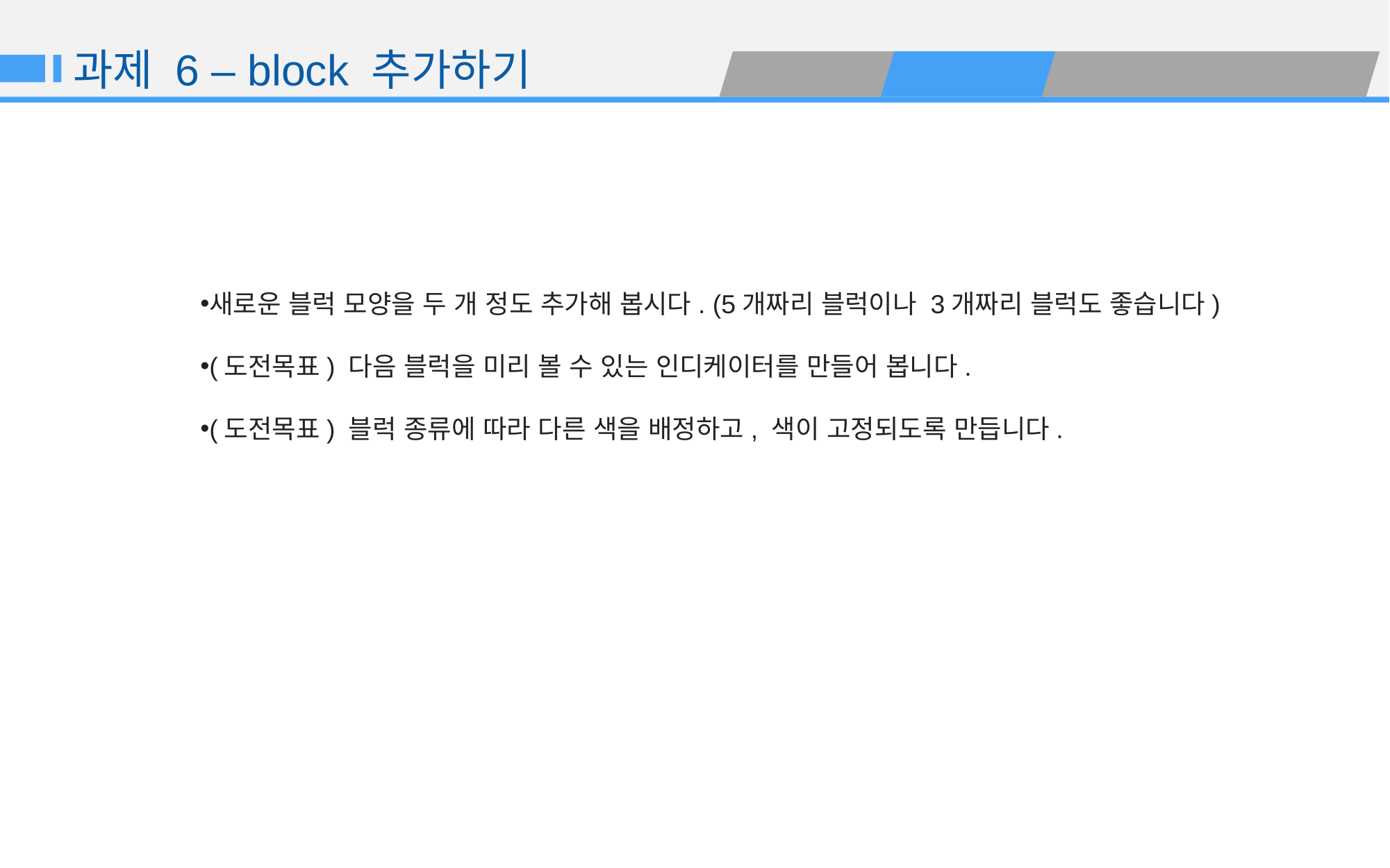

과제 6 – block 추가하기

새로운 블럭 모양을 두 개 정도 추가해 봅시다. (5개짜리 블럭이나 3개짜리 블럭도 좋습니다)

(도전목표) 다음 블럭을 미리 볼 수 있는 인디케이터를 만들어 봅니다.

(도전목표) 블럭 종류에 따라 다른 색을 배정하고, 색이 고정되도록 만듭니다.